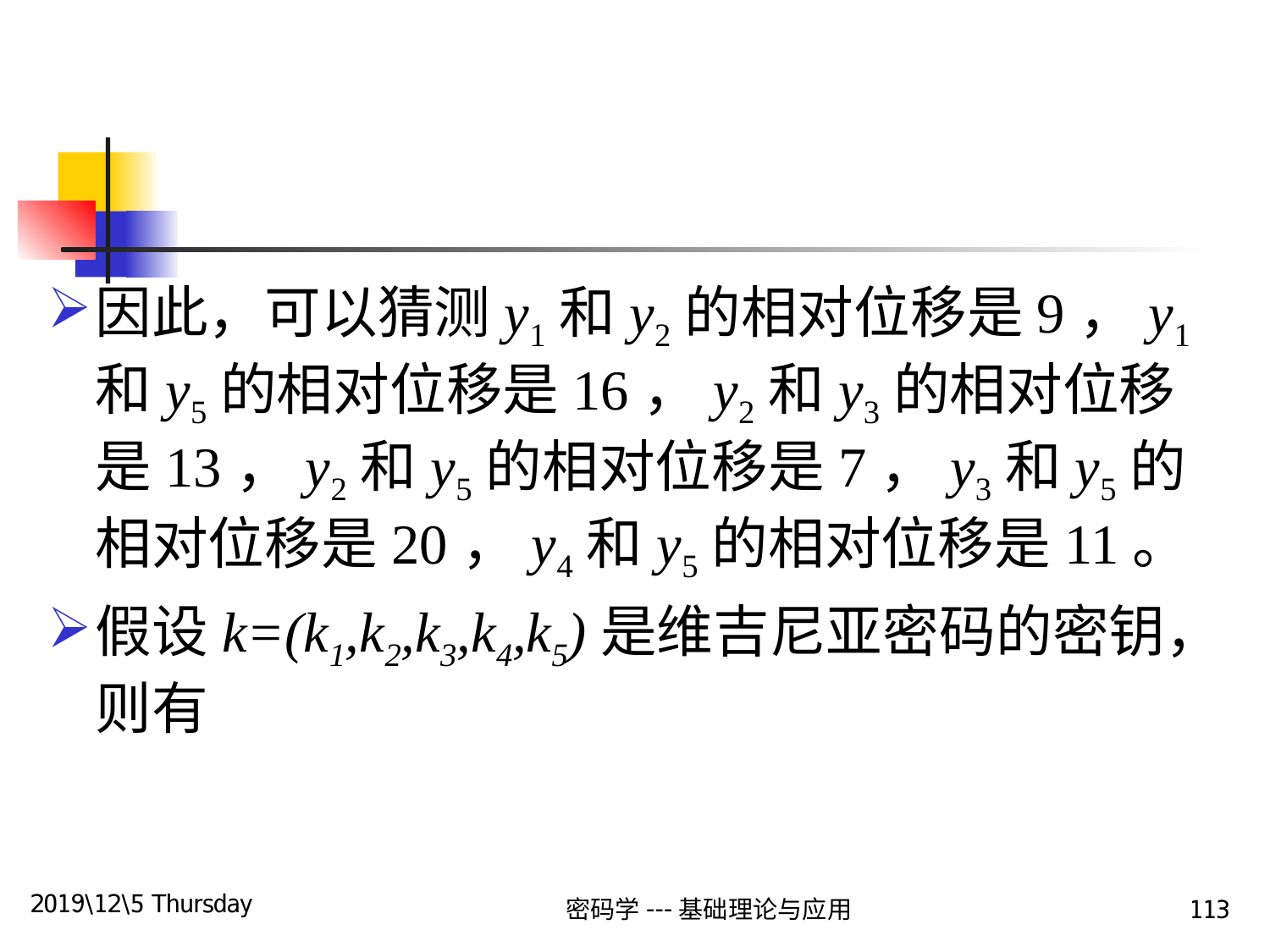

#
因此，可以猜测y1和y2的相对位移是9，y1和y5的相对位移是16，y2和y3的相对位移是13，y2和y5的相对位移是7，y3和y5的相对位移是20，y4和y5的相对位移是11。
假设k=(k1,k2,k3,k4,k5)是维吉尼亚密码的密钥，则有

密码学---基础理论与应用
113
2019\12\5 Thursday